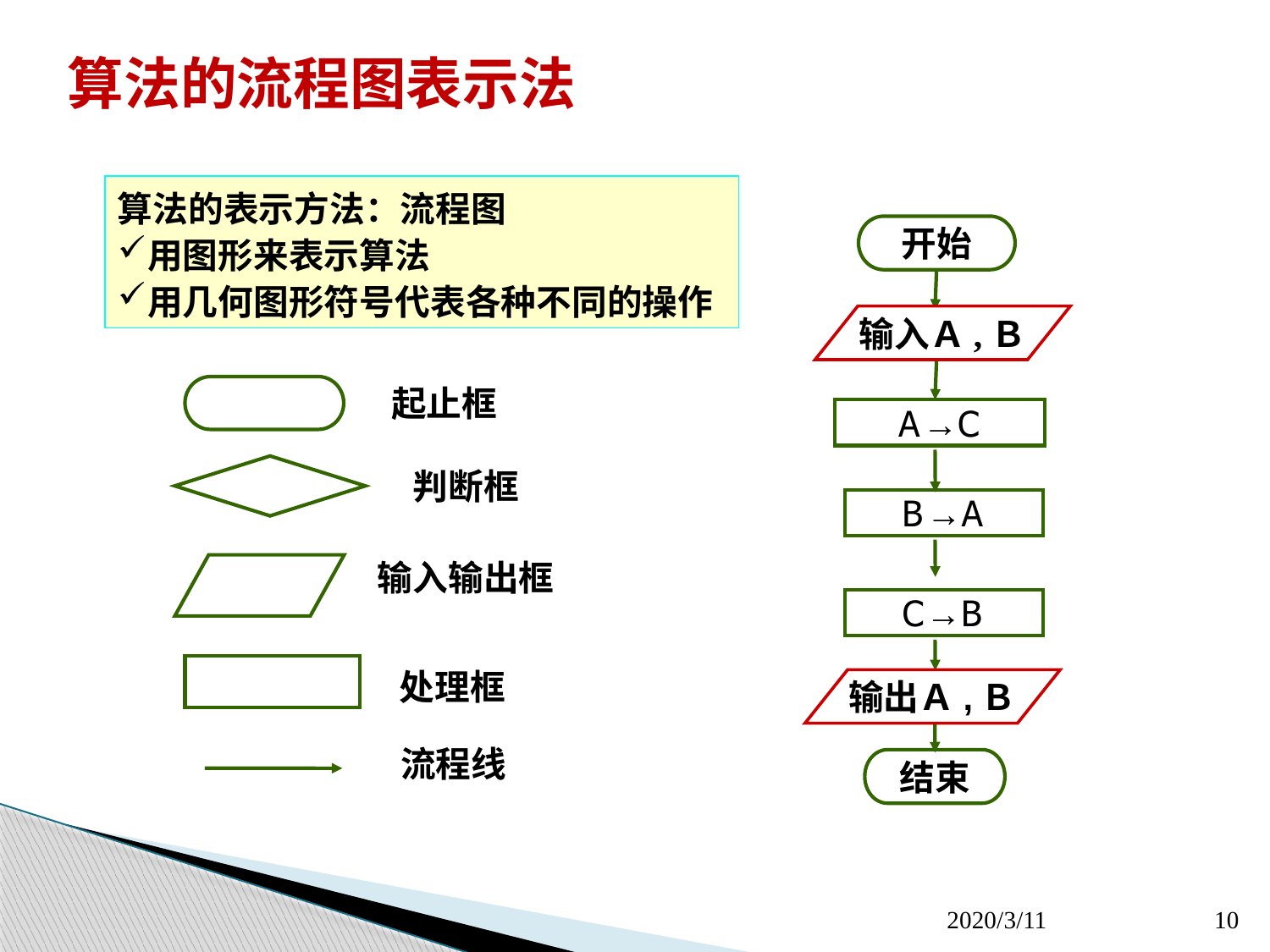

# 算法的流程图表示法
算法的表示方法：流程图
用图形来表示算法
用几何图形符号代表各种不同的操作
开始

输入Ａ,Ｂ

A→C

B→A

C→B

输出Ａ,Ｂ

结束
起止框

判断框
输入输出框

处理框
流程线

2020/3/11
10